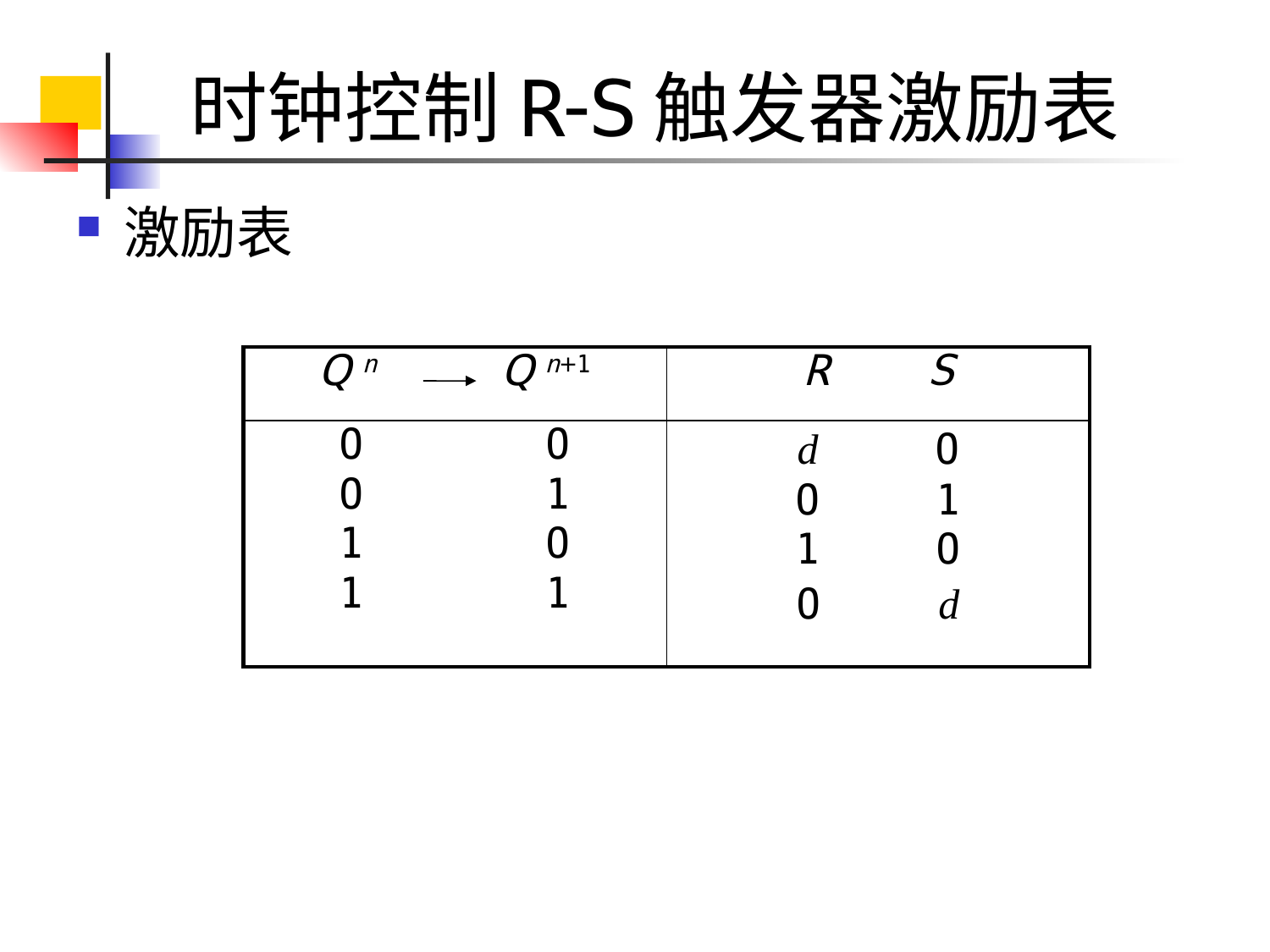

# 时钟控制R-S触发器激励表
激励表
| Q n Q n+1 | R S |
| --- | --- |
| 0 0 0 1 1 0 1 1 | d 0 0 1 1 0 0 d |